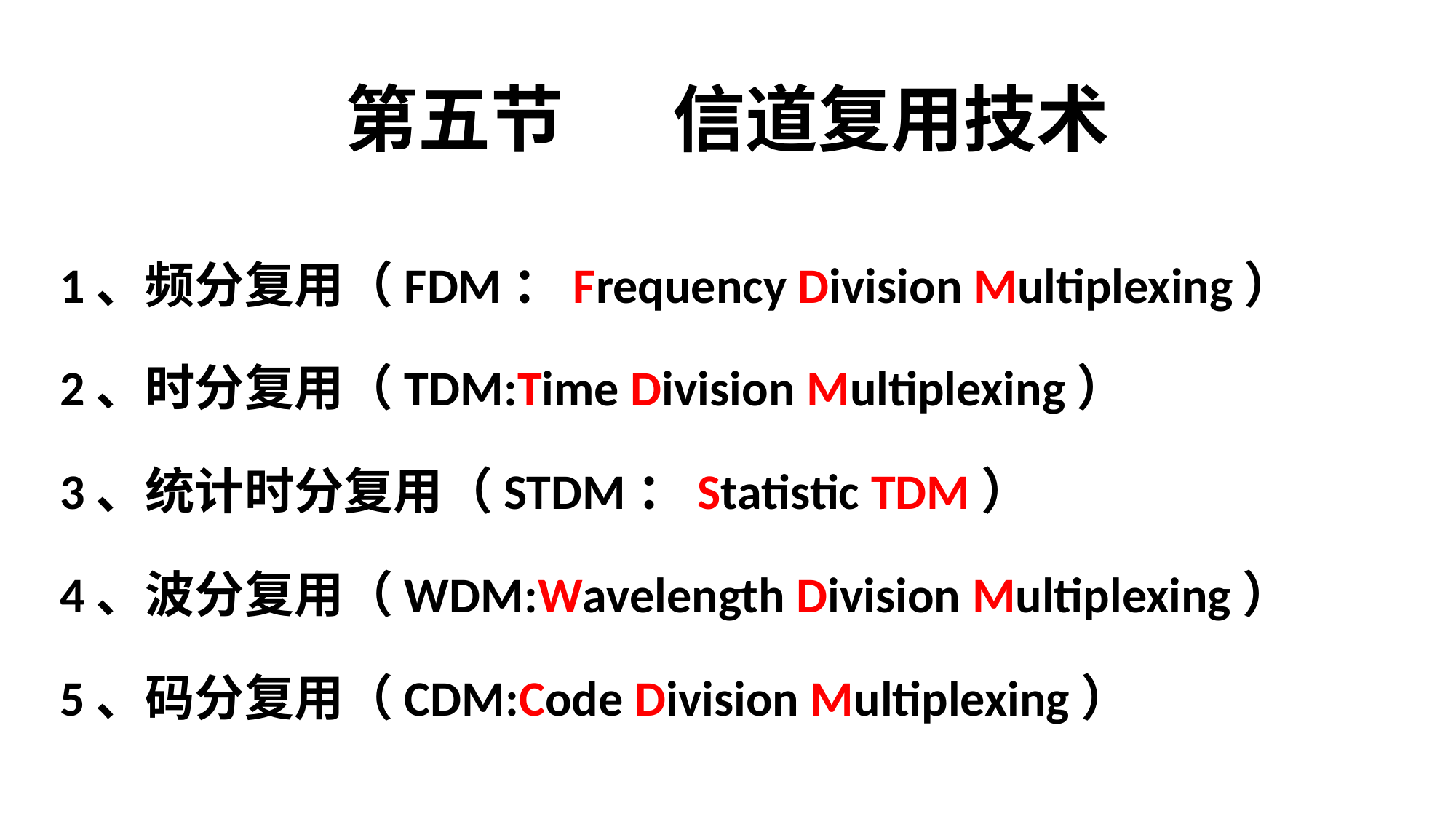

# 第五节	信道复用技术
1、频分复用（FDM：Frequency Division Multiplexing）
2、时分复用（TDM:Time Division Multiplexing）
3、统计时分复用（STDM：Statistic TDM）
4、波分复用（WDM:Wavelength Division Multiplexing）
5、码分复用（CDM:Code Division Multiplexing）